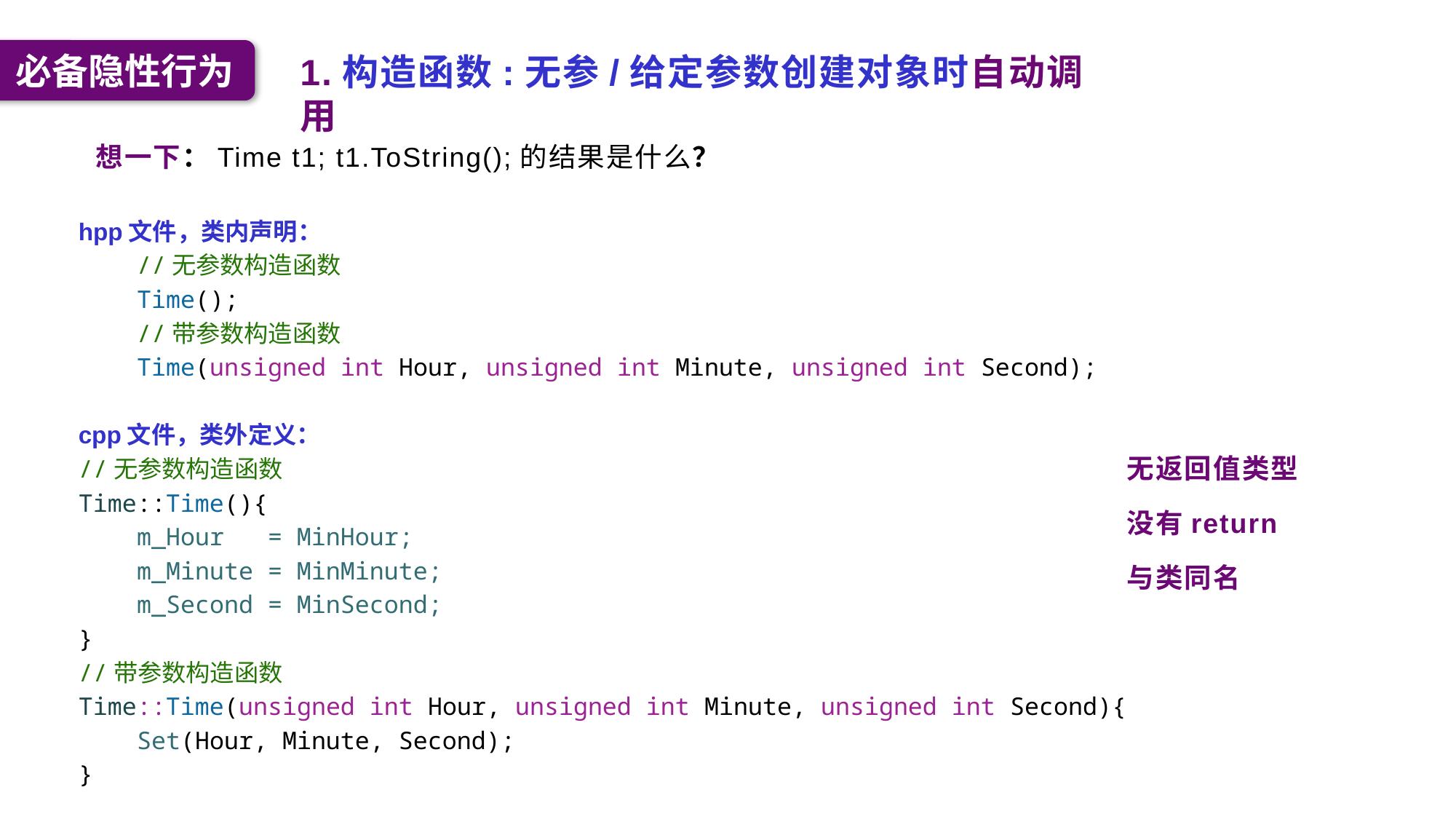

必备隐性行为
1.构造函数:无参/给定参数创建对象时自动调用
想一下：Time t1; t1.ToString();的结果是什么？
hpp文件，类内声明：
    //无参数构造函数
    Time();
    //带参数构造函数
    Time(unsigned int Hour, unsigned int Minute, unsigned int Second);

cpp文件，类外定义：
//无参数构造函数
Time::Time(){
    m_Hour   = MinHour;
    m_Minute = MinMinute;
    m_Second = MinSecond;
}
//带参数构造函数
Time::Time(unsigned int Hour, unsigned int Minute, unsigned int Second){
    Set(Hour, Minute, Second);
}
无返回值类型
没有return
与类同名
31